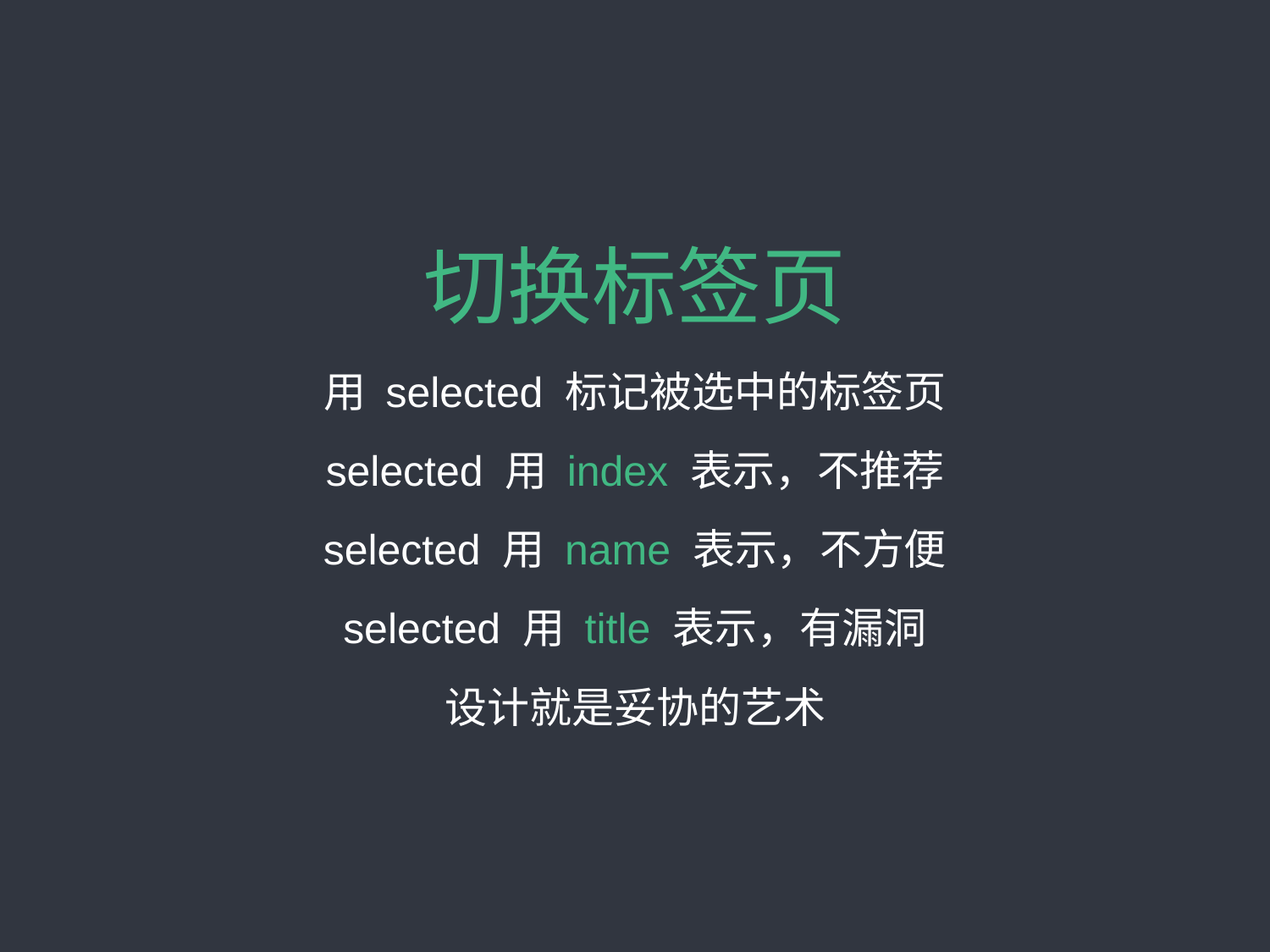

# 切换标签页
用 selected 标记被选中的标签页
selected 用 index 表示，不推荐
selected 用 name 表示，不方便
selected 用 title 表示，有漏洞
设计就是妥协的艺术